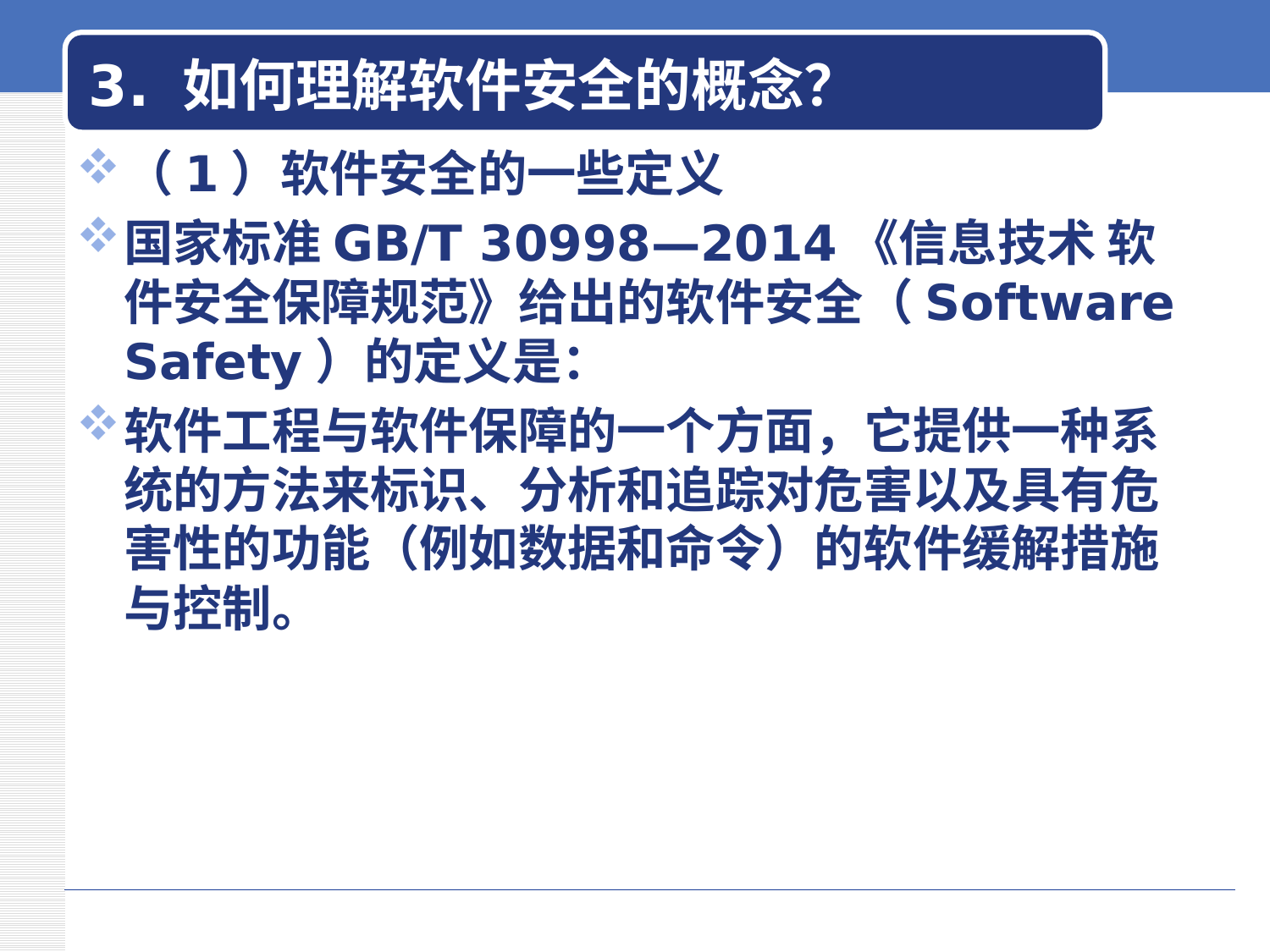

# 3. 如何理解软件安全的概念？
（1）软件安全的一些定义
国家标准GB/T 30998—2014《信息技术 软件安全保障规范》给出的软件安全（Software Safety）的定义是：
软件工程与软件保障的一个方面，它提供一种系统的方法来标识、分析和追踪对危害以及具有危害性的功能（例如数据和命令）的软件缓解措施与控制。